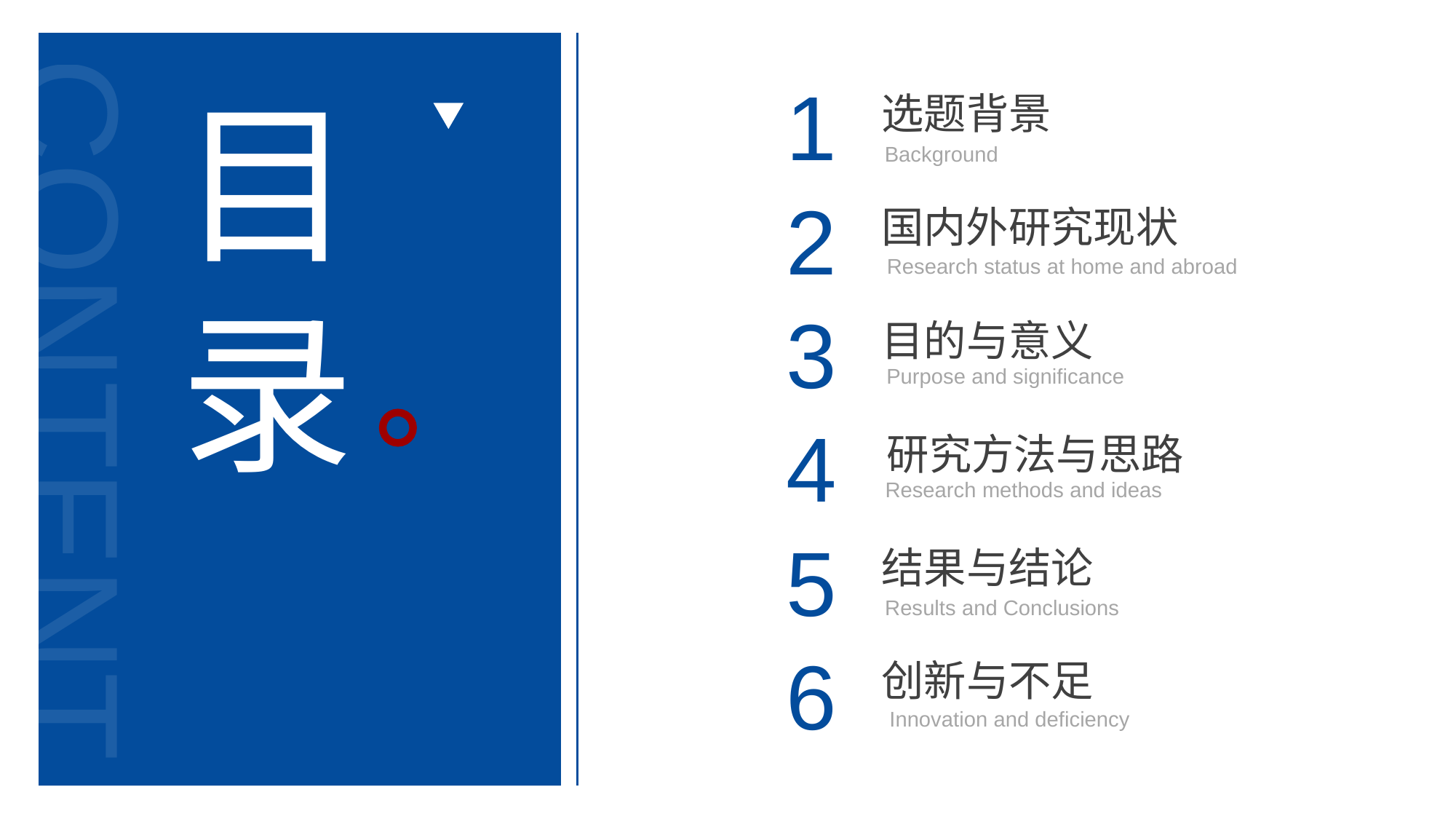

1
目
录
选题背景

Background
2
国内外研究现状
Research status at home and abroad
3
目的与意义
CONTENT
Purpose and significance
4

研究方法与思路
Research methods and ideas
5
结果与结论
Results and Conclusions
6
创新与不足
Innovation and deficiency